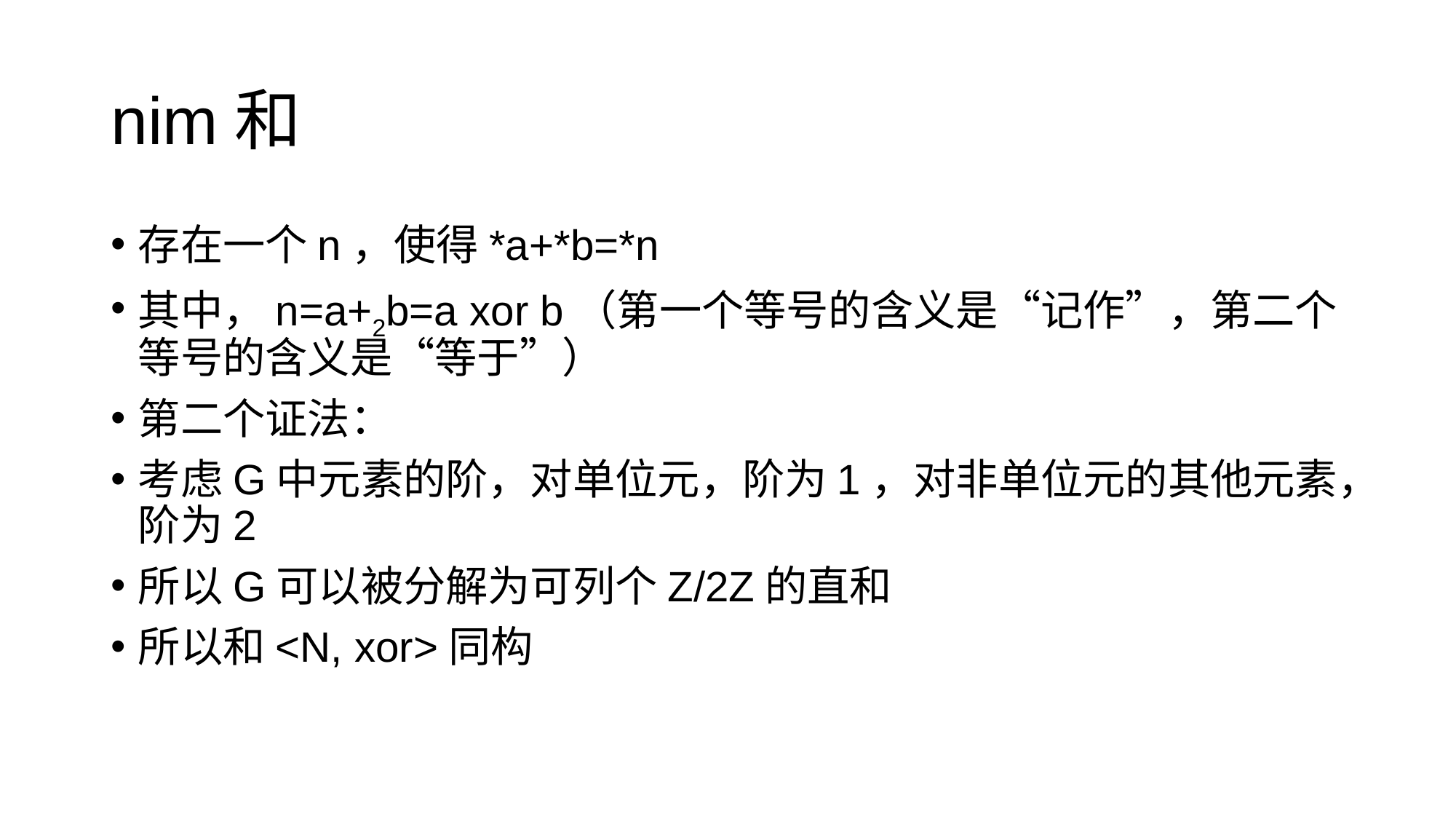

# nim和
存在一个n，使得*a+*b=*n
其中，n=a+2b=a xor b（第一个等号的含义是“记作”，第二个等号的含义是“等于”）
第二个证法：
考虑G中元素的阶，对单位元，阶为1，对非单位元的其他元素，阶为2
所以G可以被分解为可列个Z/2Z的直和
所以和<N, xor>同构